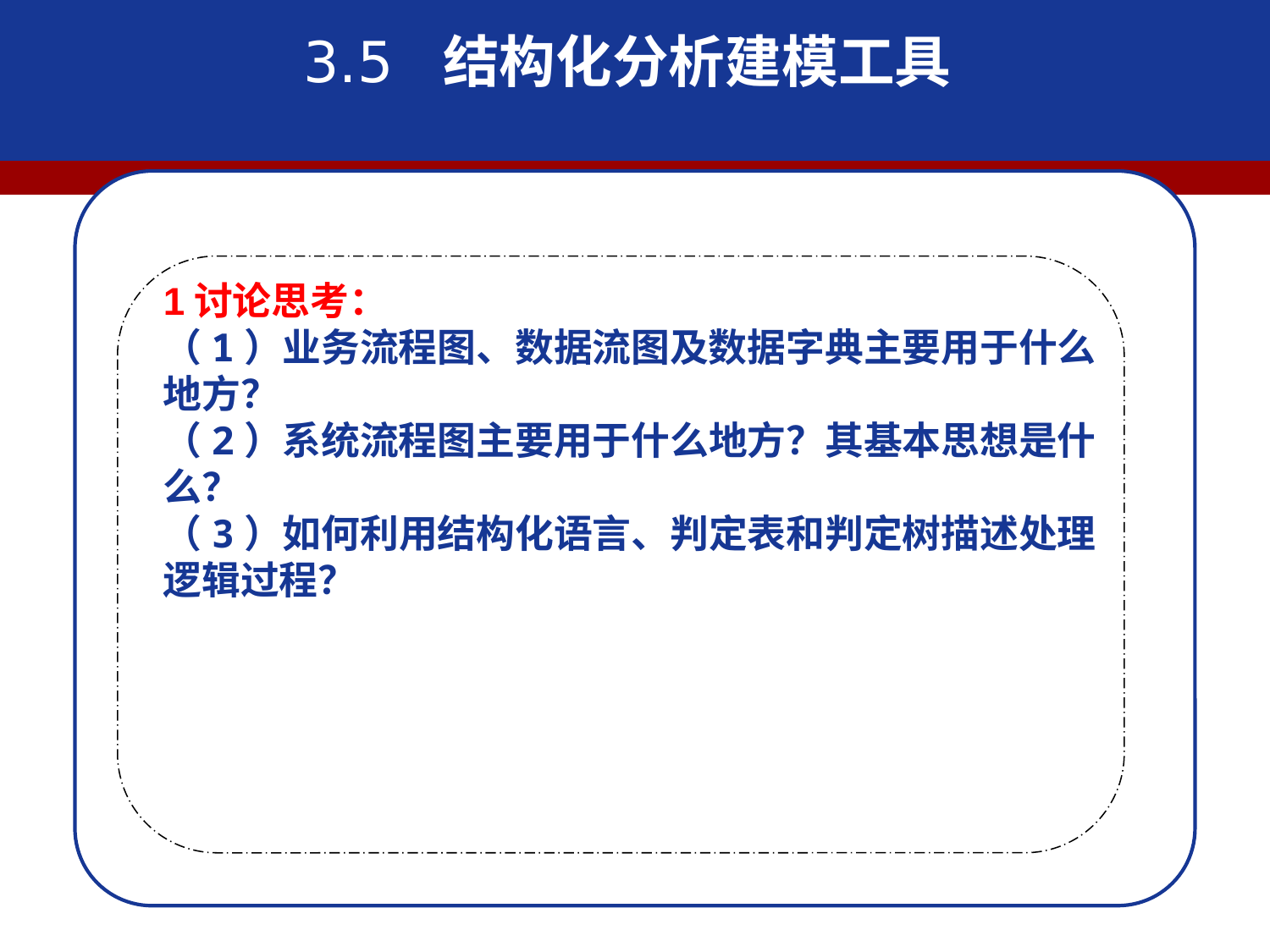

3.5  结构化分析建模工具

1讨论思考：
（1）业务流程图、数据流图及数据字典主要用于什么地方？
（2）系统流程图主要用于什么地方？其基本思想是什么？
（3）如何利用结构化语言、判定表和判定树描述处理逻辑过程？